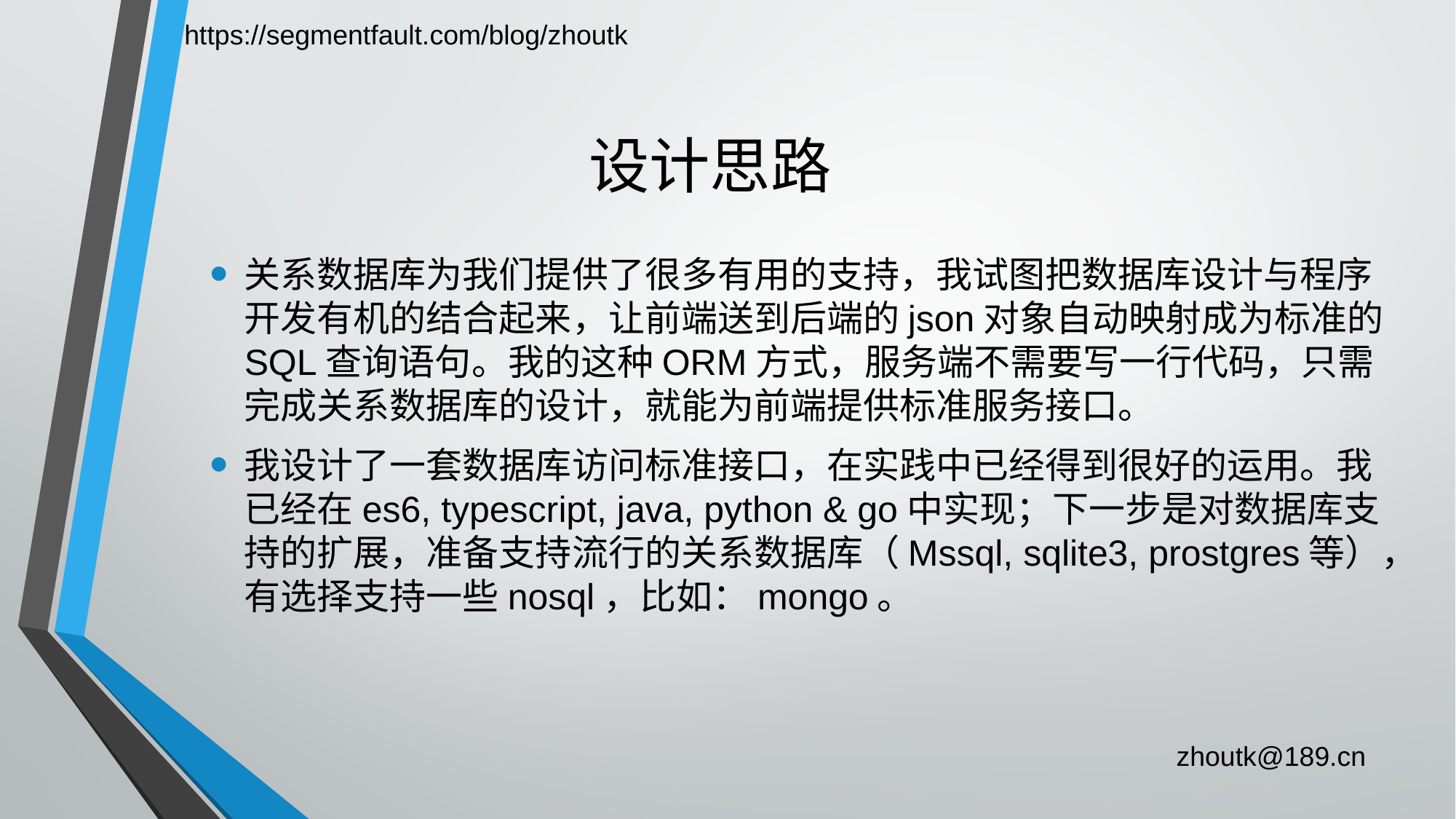

https://segmentfault.com/blog/zhoutk
# 设计思路
关系数据库为我们提供了很多有用的支持，我试图把数据库设计与程序开发有机的结合起来，让前端送到后端的json对象自动映射成为标准的SQL查询语句。我的这种ORM方式，服务端不需要写一行代码，只需完成关系数据库的设计，就能为前端提供标准服务接口。
我设计了一套数据库访问标准接口，在实践中已经得到很好的运用。我已经在es6, typescript, java, python & go中实现；下一步是对数据库支持的扩展，准备支持流行的关系数据库（Mssql, sqlite3, prostgres等），有选择支持一些nosql，比如：mongo。
zhoutk@189.cn